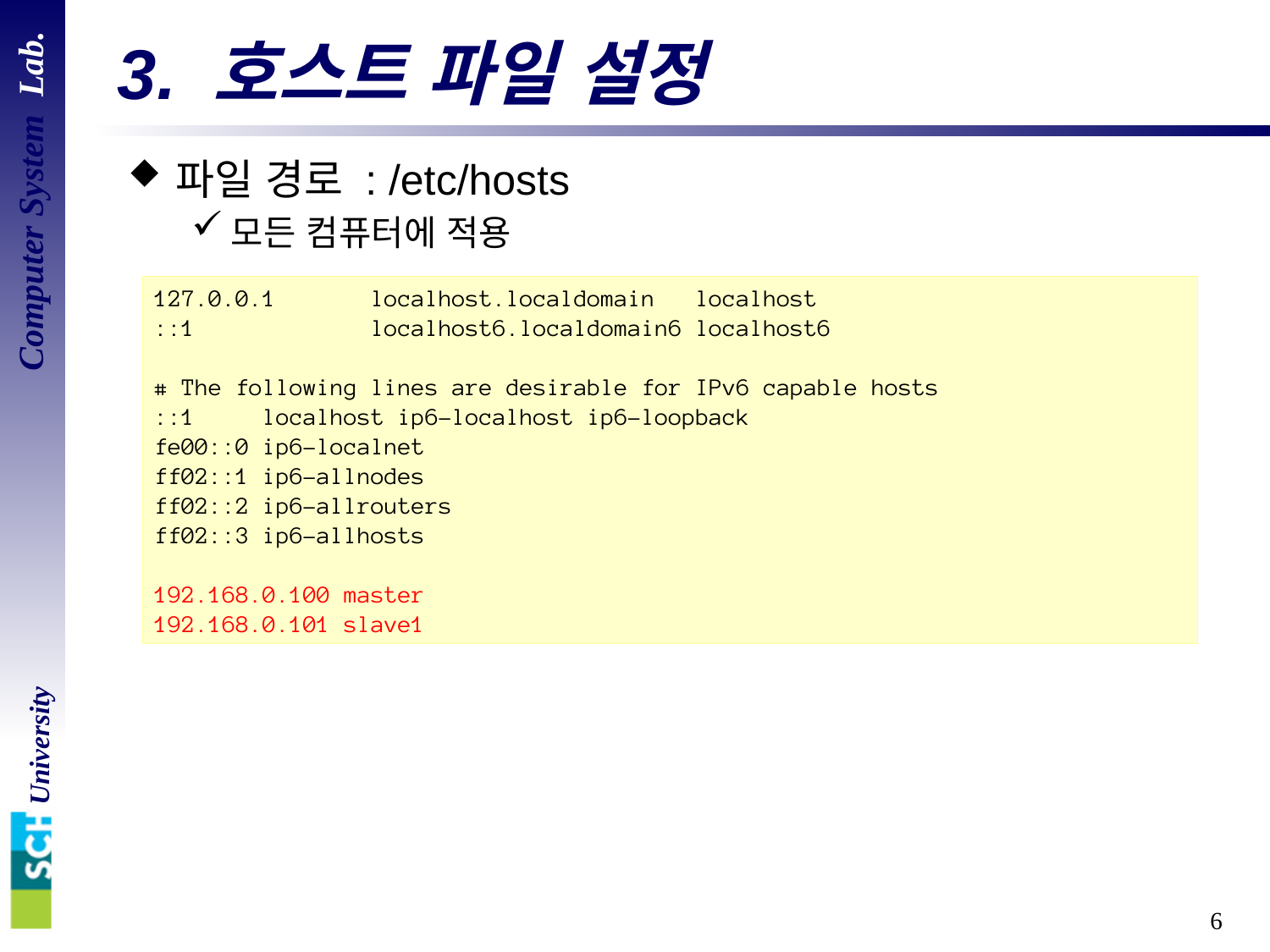

# 3. 호스트 파일 설정
파일 경로 : /etc/hosts
모든 컴퓨터에 적용

127.0.0.1       localhost.localdomain   localhost
::1             localhost6.localdomain6 localhost6

# The following lines are desirable for IPv6 capable hosts
::1     localhost ip6-localhost ip6-loopback
fe00::0 ip6-localnet
ff02::1 ip6-allnodes
ff02::2 ip6-allrouters
ff02::3 ip6-allhosts

192.168.0.100 master
192.168.0.101 slave1